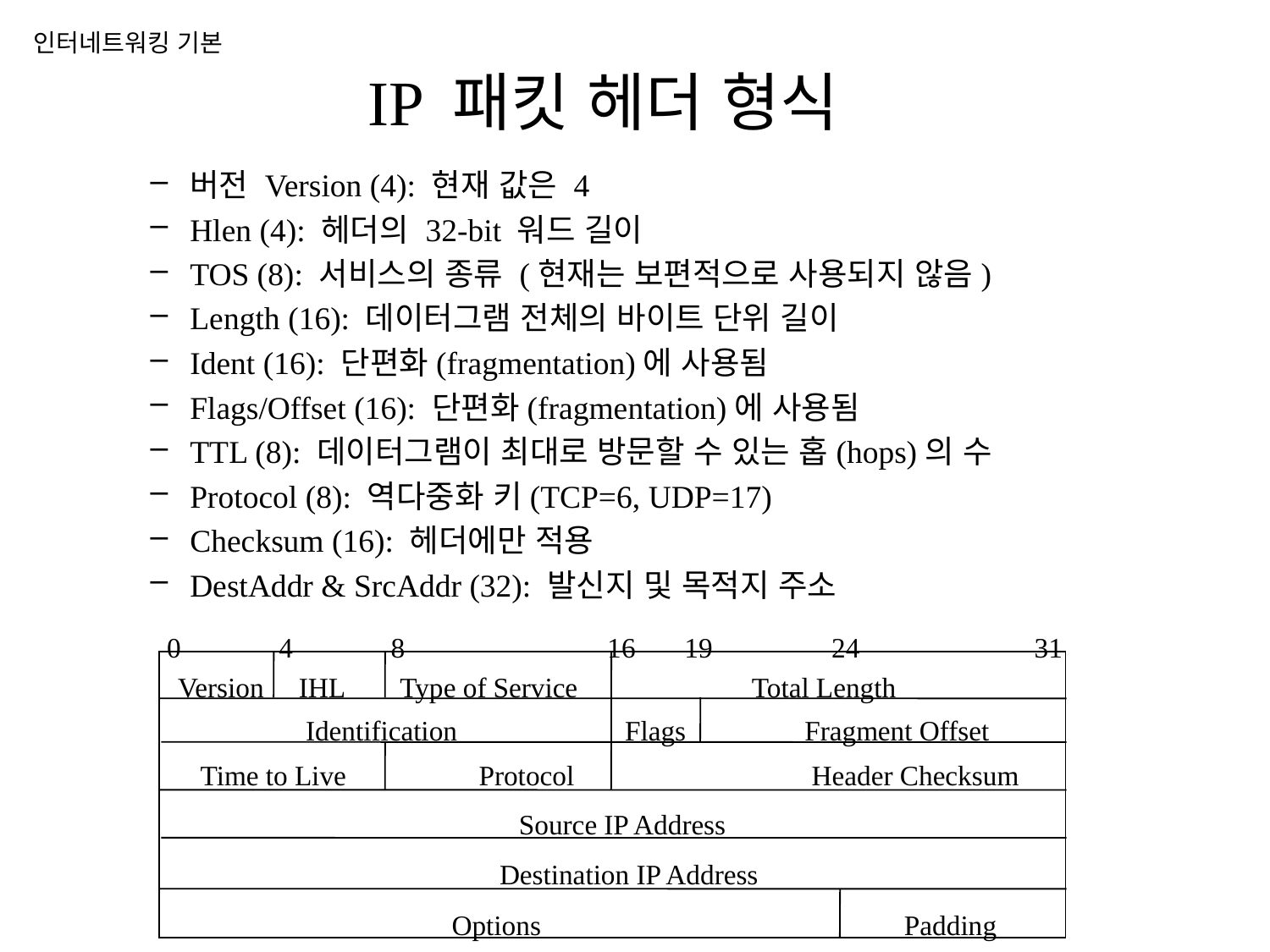

인터네트워킹 기본
# IP 패킷 헤더 형식
버전 Version (4): 현재 값은 4
Hlen (4): 헤더의 32-bit 워드 길이
TOS (8): 서비스의 종류 (현재는 보편적으로 사용되지 않음)
Length (16): 데이터그램 전체의 바이트 단위 길이
Ident (16): 단편화(fragmentation)에 사용됨
Flags/Offset (16): 단편화(fragmentation)에 사용됨
TTL (8): 데이터그램이 최대로 방문할 수 있는 홉(hops)의 수
Protocol (8): 역다중화 키(TCP=6, UDP=17)
Checksum (16): 헤더에만 적용
DestAddr & SrcAddr (32): 발신지 및 목적지 주소

0              4              8                             16       19                 24                         31

Version     IHL        Type of Service                         Total Length

Identification                        Flags                 Fragment Offset

Time to Live                   Protocol                                  Header Checksum

Source IP Address

Destination IP Address

Options                                                    Padding